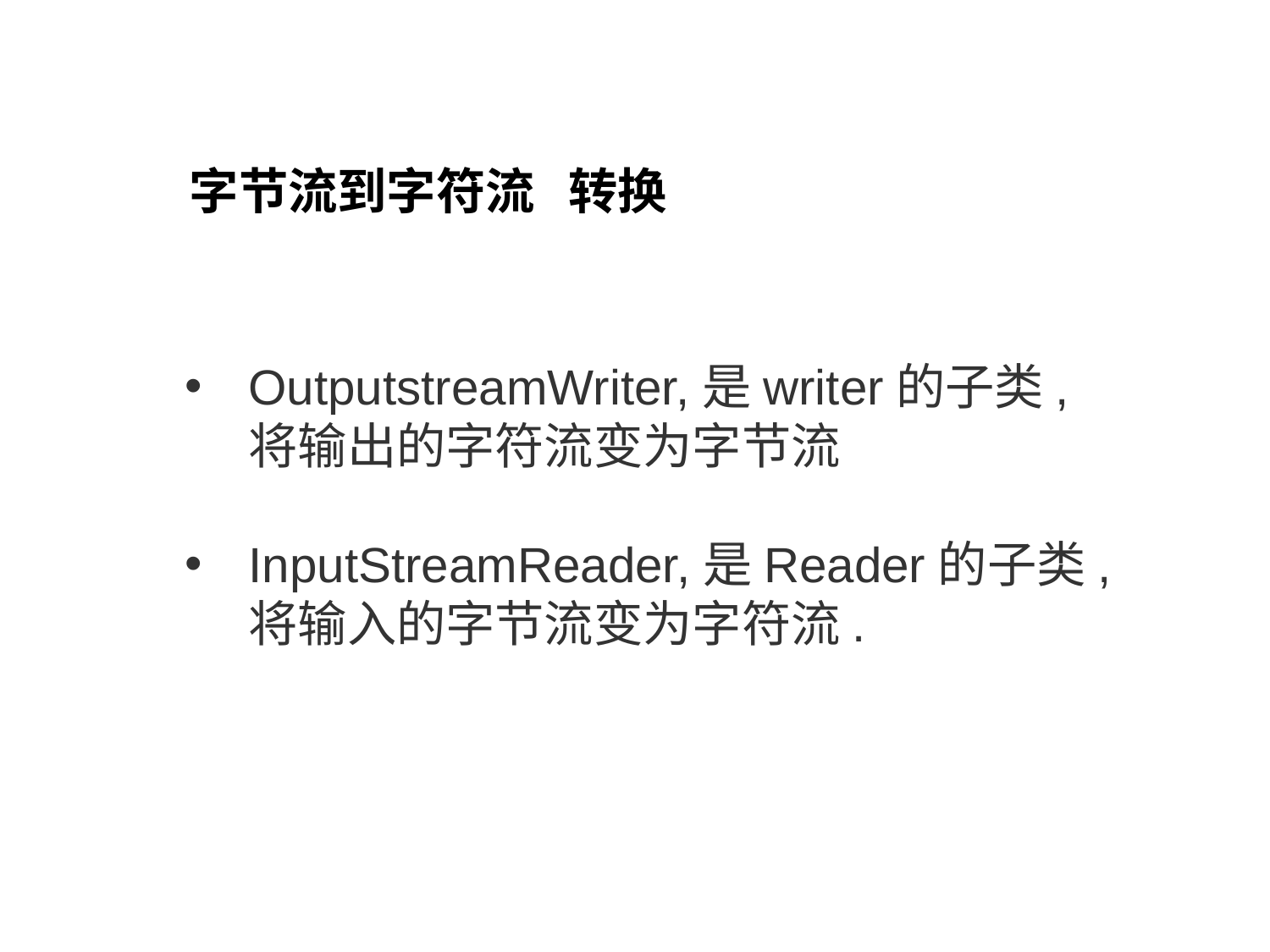

字节流到字符流   转换
OutputstreamWriter,是writer的子类,将输出的字符流变为字节流

InputStreamReader,是Reader的子类,将输入的字节流变为字符流.